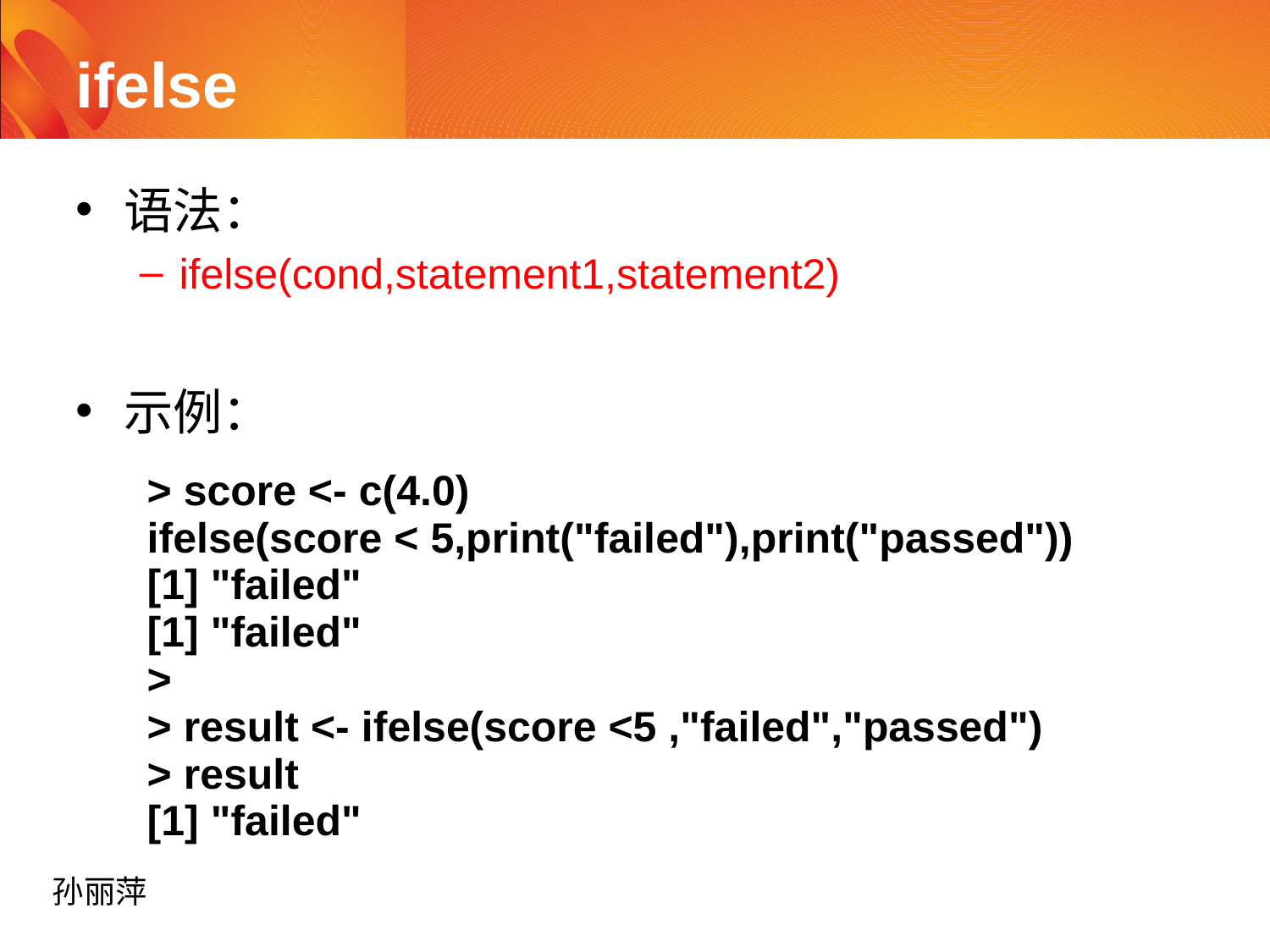

# ifelse
语法：
ifelse(cond,statement1,statement2)

示例：
| > score <- c(4.0) ifelse(score < 5,print("failed"),print("passed")) [1] "failed" [1] "failed" > > result <- ifelse(score <5 ,"failed","passed") > result [1] "failed" |
| --- |